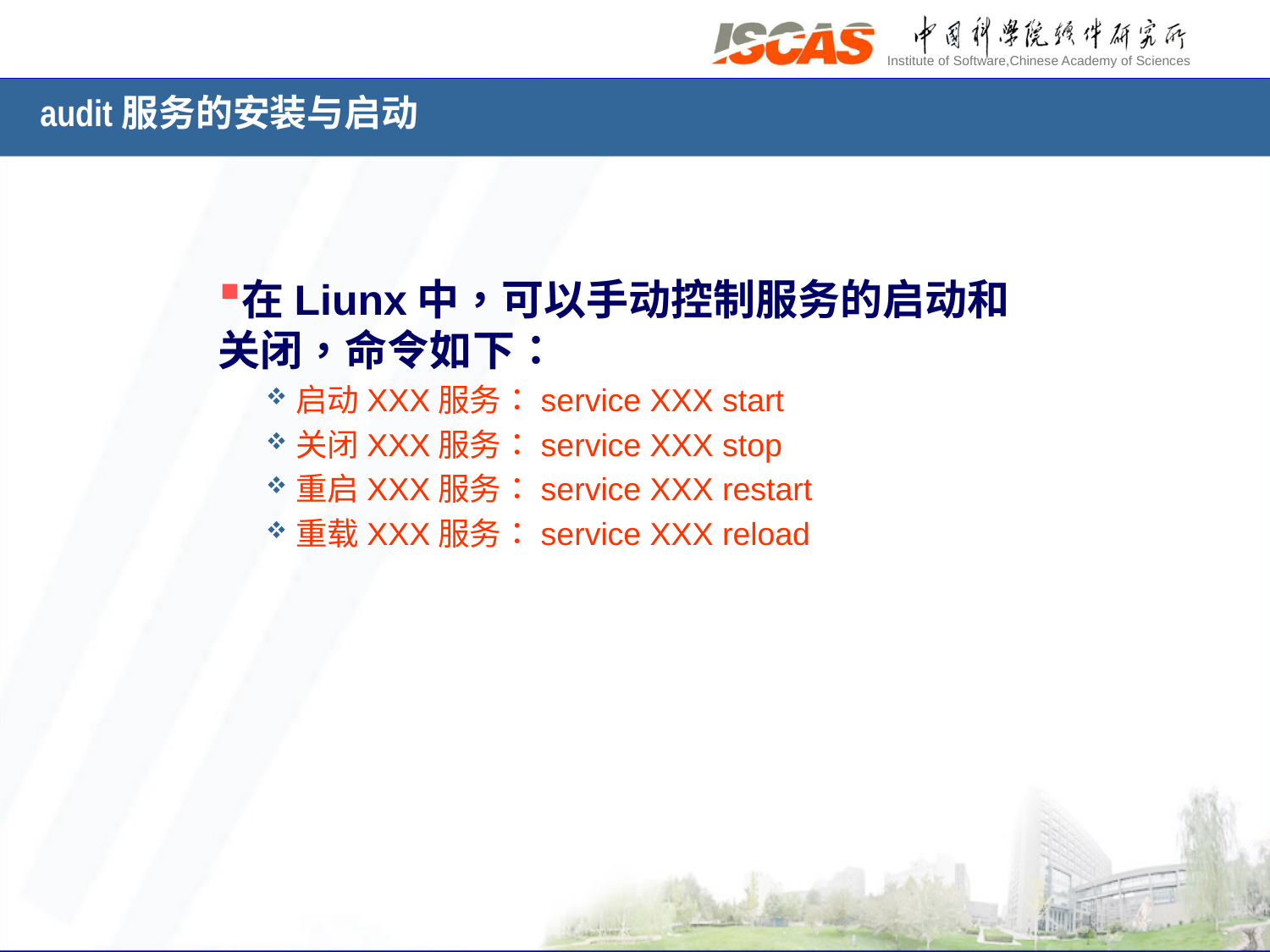

audit服务的安装与启动
在Liunx中，可以手动控制服务的启动和关闭，命令如下：
启动XXX服务：service XXX start
关闭XXX服务：service XXX stop
重启XXX服务：service XXX restart
重载XXX服务：service XXX reload